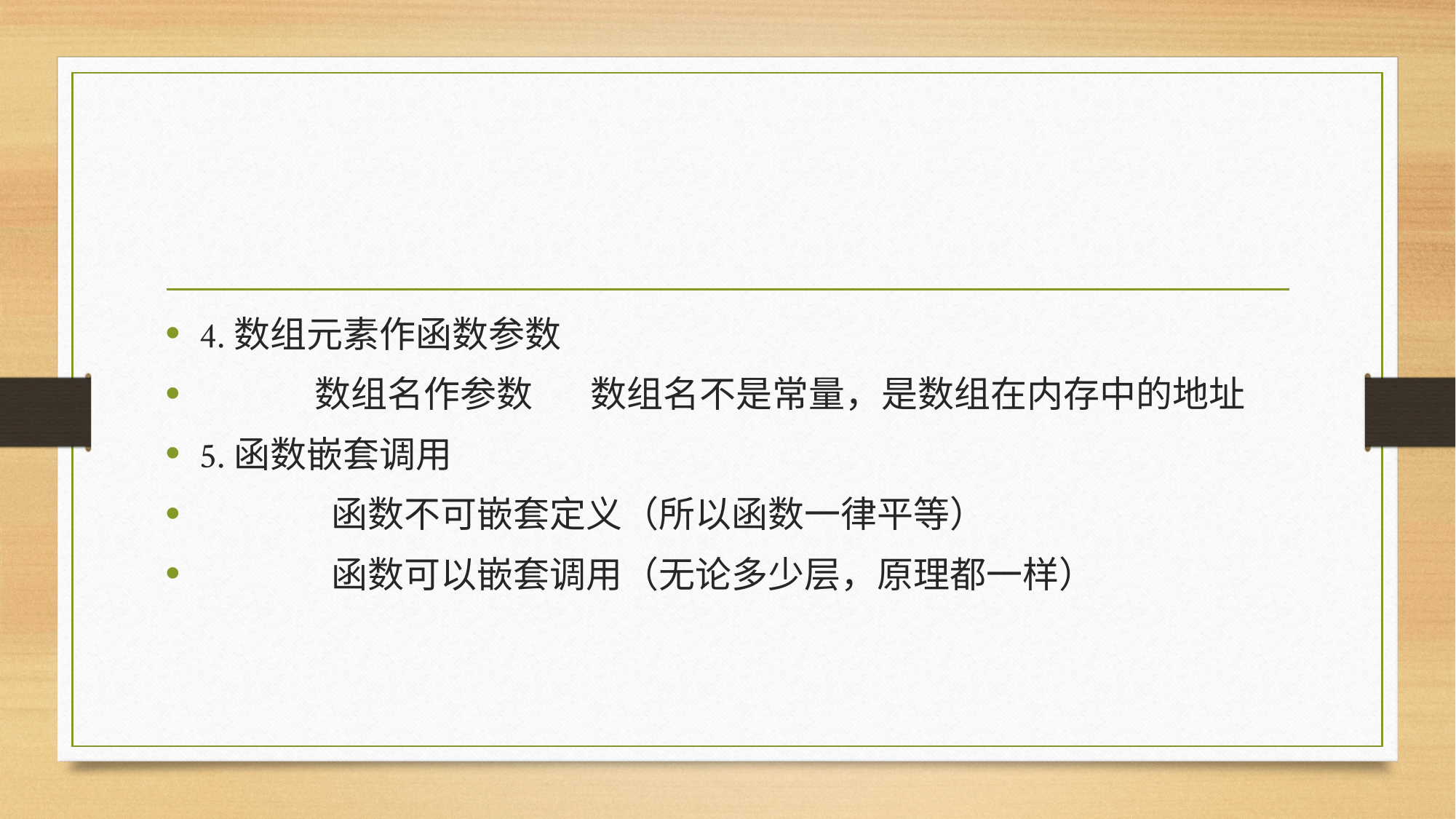

#
4.数组元素作函数参数
             数组名作参数       数组名不是常量，是数组在内存中的地址
5.函数嵌套调用
               函数不可嵌套定义（所以函数一律平等）
               函数可以嵌套调用（无论多少层，原理都一样）